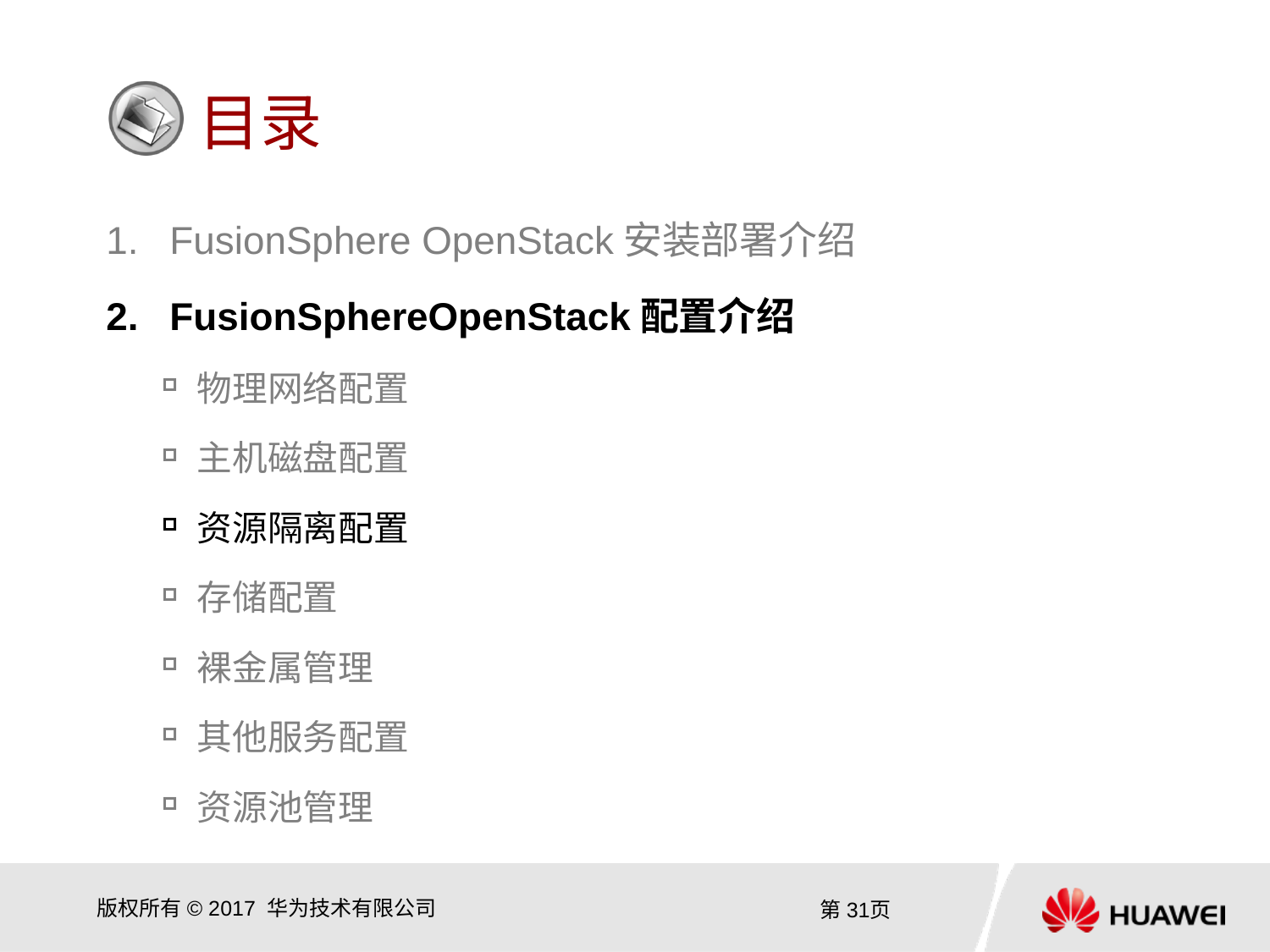

FusionSphere OpenStack安装部署介绍
FusionSphereOpenStack配置介绍
物理网络配置
主机磁盘配置
资源隔离配置
存储配置
裸金属管理
其他服务配置
资源池管理